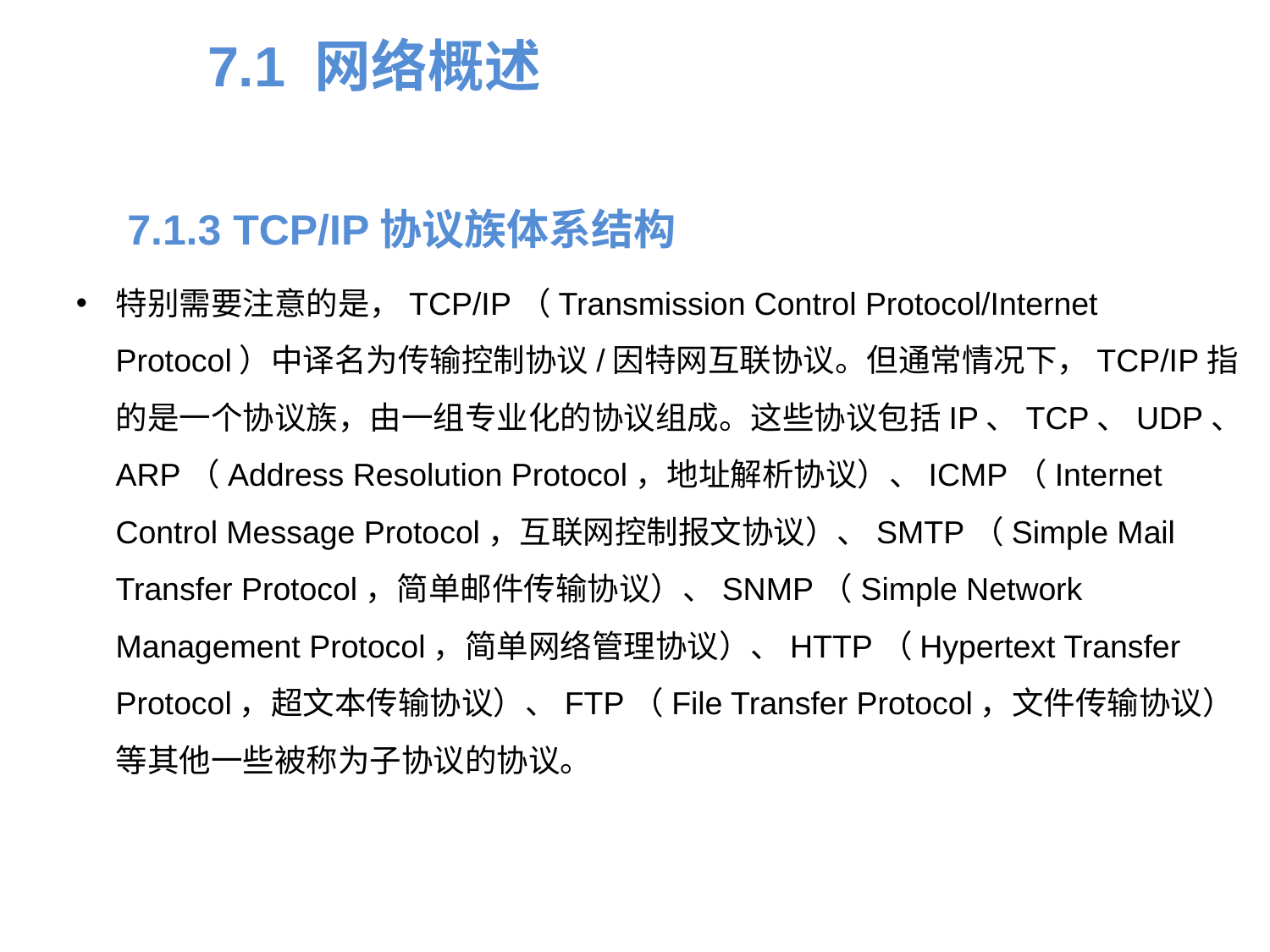

7.1 网络概述
7.1.3 TCP/IP协议族体系结构
特别需要注意的是，TCP/IP（Transmission Control Protocol/Internet Protocol）中译名为传输控制协议/因特网互联协议。但通常情况下，TCP/IP指的是一个协议族，由一组专业化的协议组成。这些协议包括IP、TCP、UDP、ARP（Address Resolution Protocol，地址解析协议）、ICMP（Internet Control Message Protocol，互联网控制报文协议）、SMTP（Simple Mail Transfer Protocol，简单邮件传输协议）、SNMP（Simple Network Management Protocol，简单网络管理协议）、HTTP（Hypertext Transfer Protocol，超文本传输协议）、FTP（File Transfer Protocol，文件传输协议）等其他一些被称为子协议的协议。